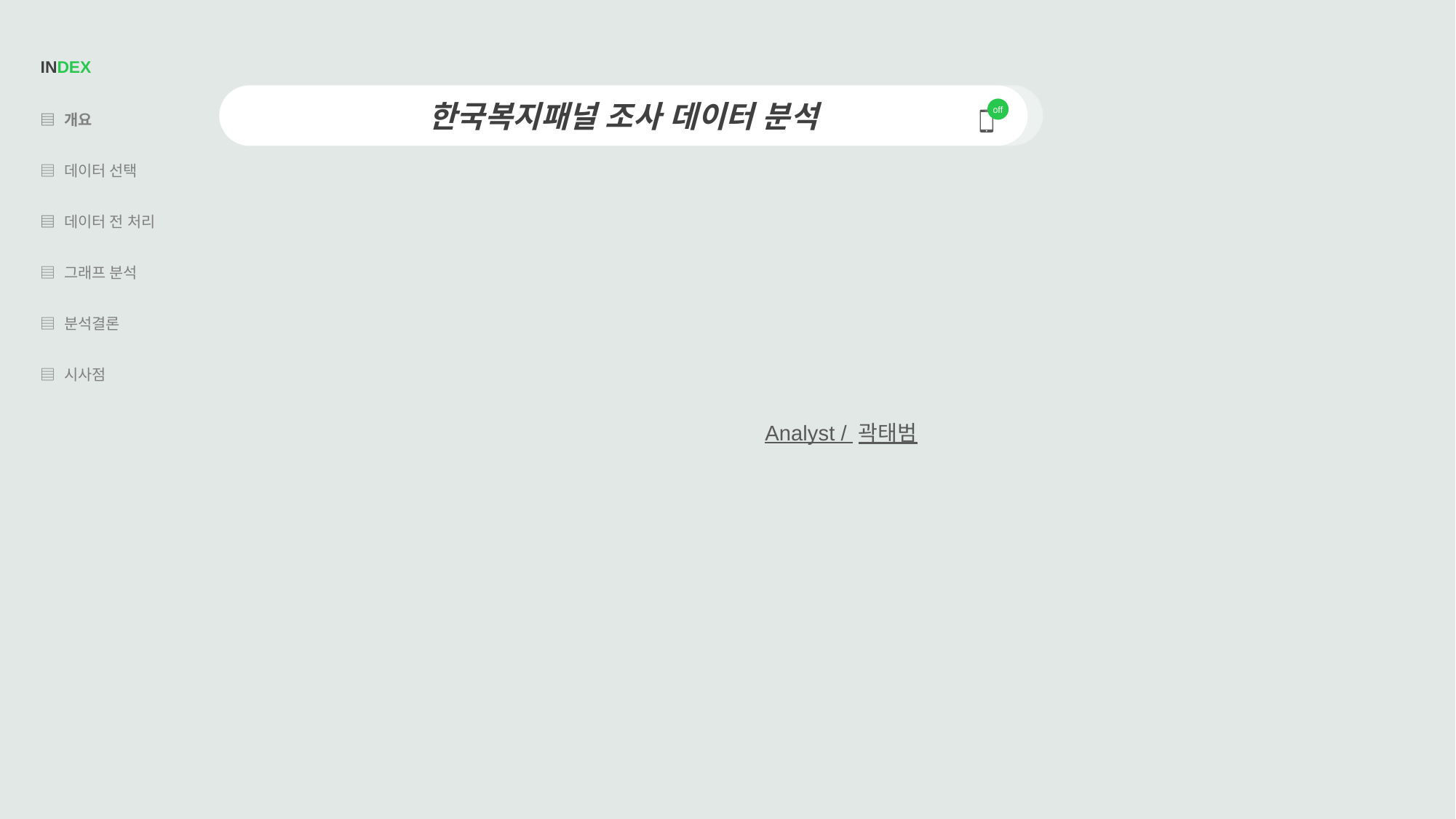

| INDEX |
| --- |
| ▤ 개요 |
| ▤ 데이터 선택 |
| ▤ 데이터 전 처리 |
| ▤ 그래프 분석 |
| ▤ 분석결론 |
| ▤ 시사점 |
|  |
|  |
한국복지패널 조사 데이터 분석
off

Analyst / 곽태범